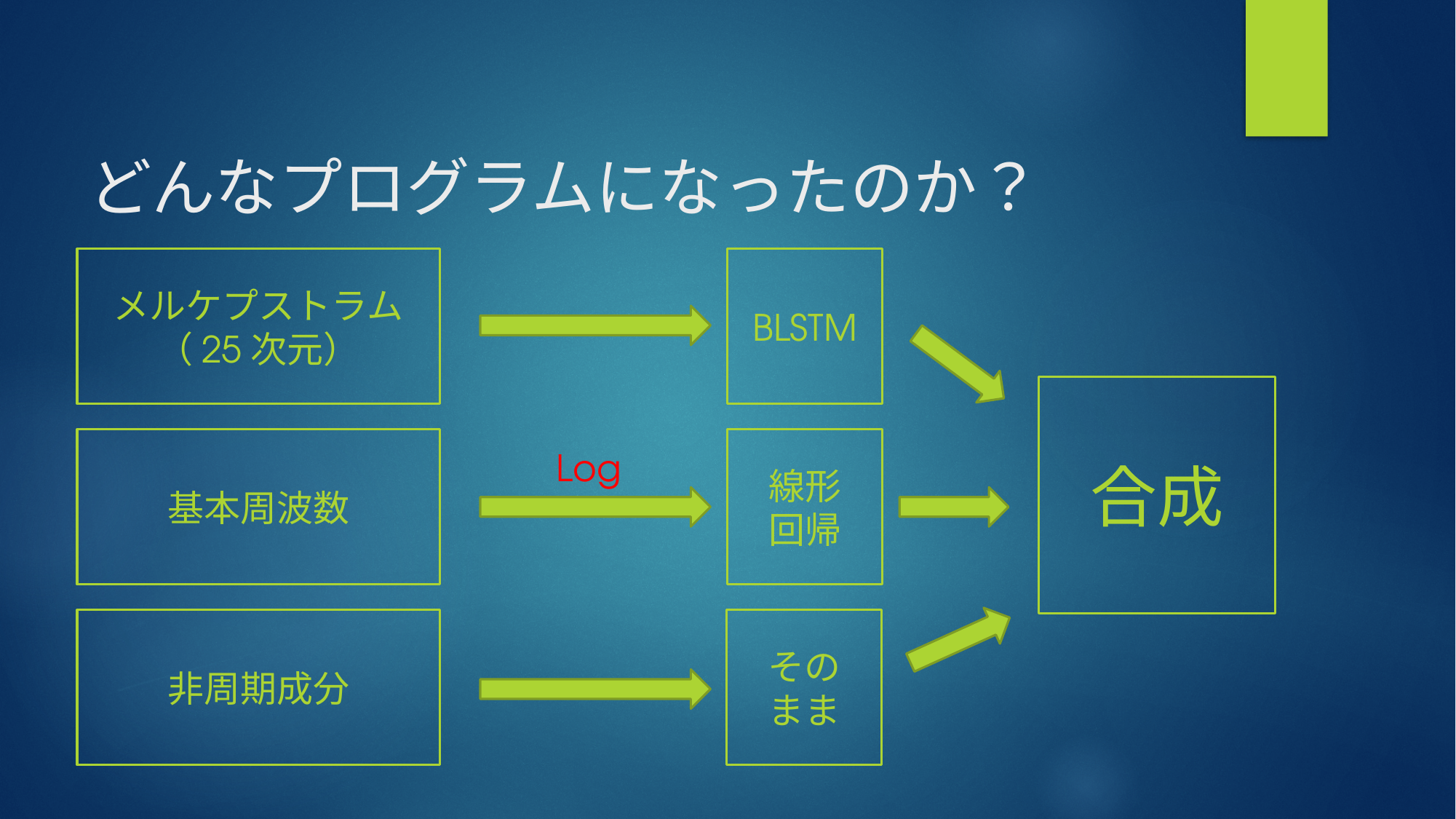

# どんなプログラムになったのか？
メルケプストラム
（25次元）
BLSTM

合成
線形
回帰
基本周波数
Log

非周期成分
その
まま